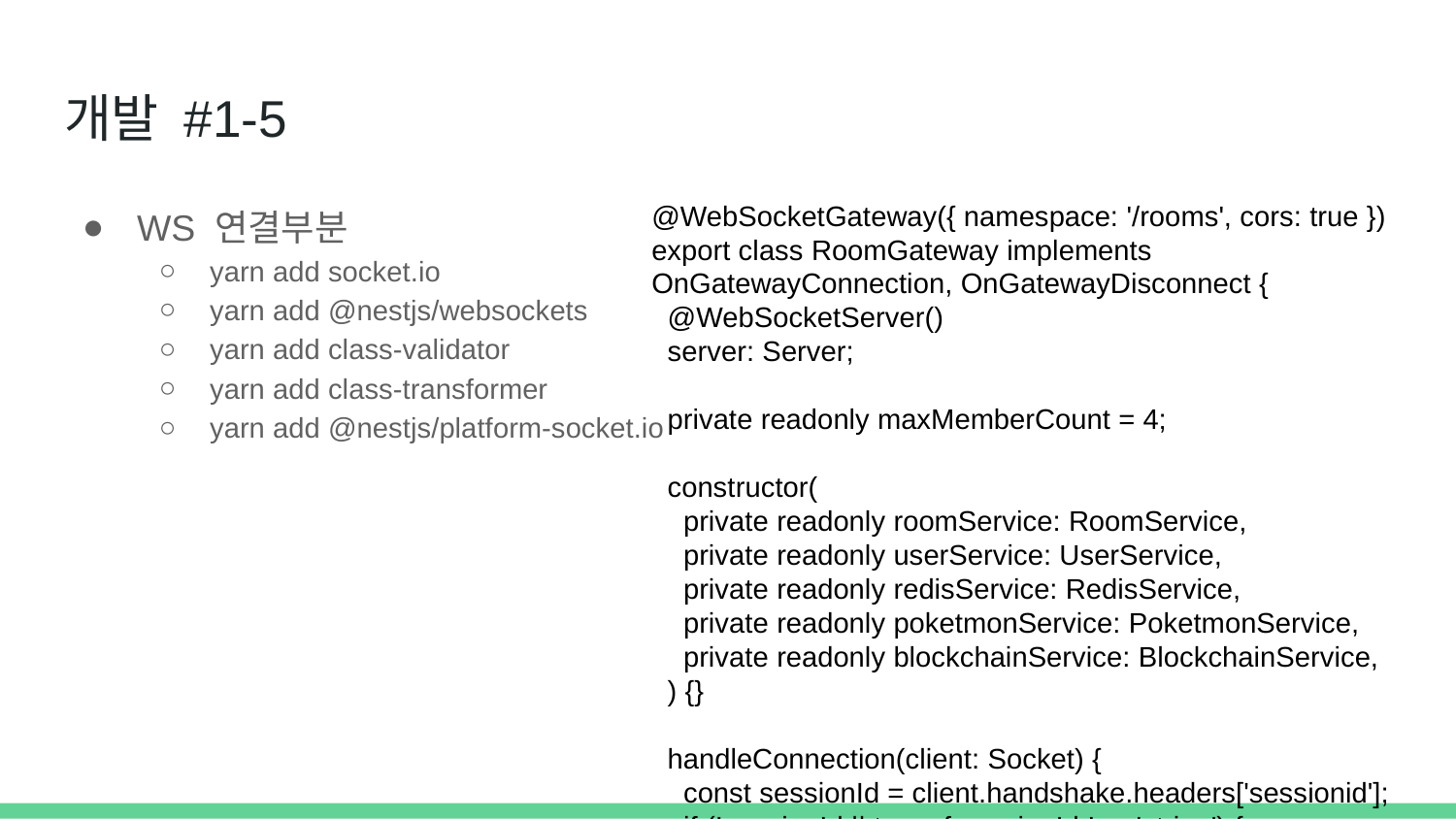

# 개발 #1-5
@WebSocketGateway({ namespace: '/rooms', cors: true })
export class RoomGateway implements OnGatewayConnection, OnGatewayDisconnect {
  @WebSocketServer()
  server: Server;

  private readonly maxMemberCount = 4;

  constructor(
    private readonly roomService: RoomService,
    private readonly userService: UserService,
    private readonly redisService: RedisService,
    private readonly poketmonService: PoketmonService,
    private readonly blockchainService: BlockchainService,
  ) {}

  handleConnection(client: Socket) {
    const sessionId = client.handshake.headers['sessionid'];
    if (!sessionId || typeof sessionId !== 'string') {
      client.disconnect();
      return;
    }
    this.redisService.getSession(sessionId).then((session) => {
      if (!session) {
        client.disconnect();
      } else {
        console.log(`Client connected: ${client.id}`);
      }
    });
  }

  handleDisconnect(client: Socket) {
    console.log(`Client disconnected: ${client.id}`);
  }
}
WS 연결부분
yarn add socket.io
yarn add @nestjs/websockets
yarn add class-validator
yarn add class-transformer
yarn add @nestjs/platform-socket.io